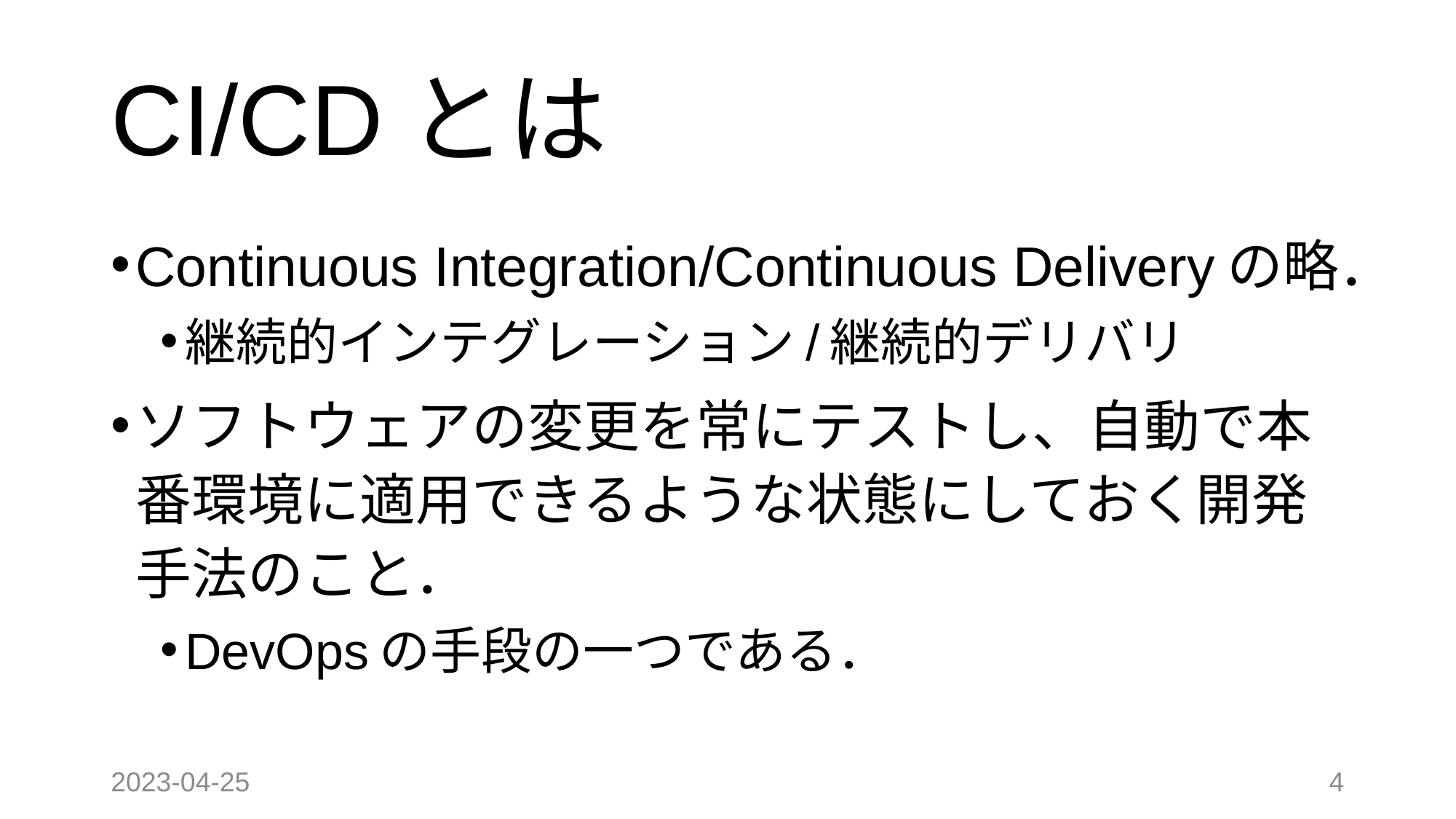

# CI/CDとは
Continuous Integration/Continuous Deliveryの略．
継続的インテグレーション/継続的デリバリ
ソフトウェアの変更を常にテストし、自動で本番環境に適用できるような状態にしておく開発手法のこと．
DevOpsの手段の一つである．
2023-04-25
4